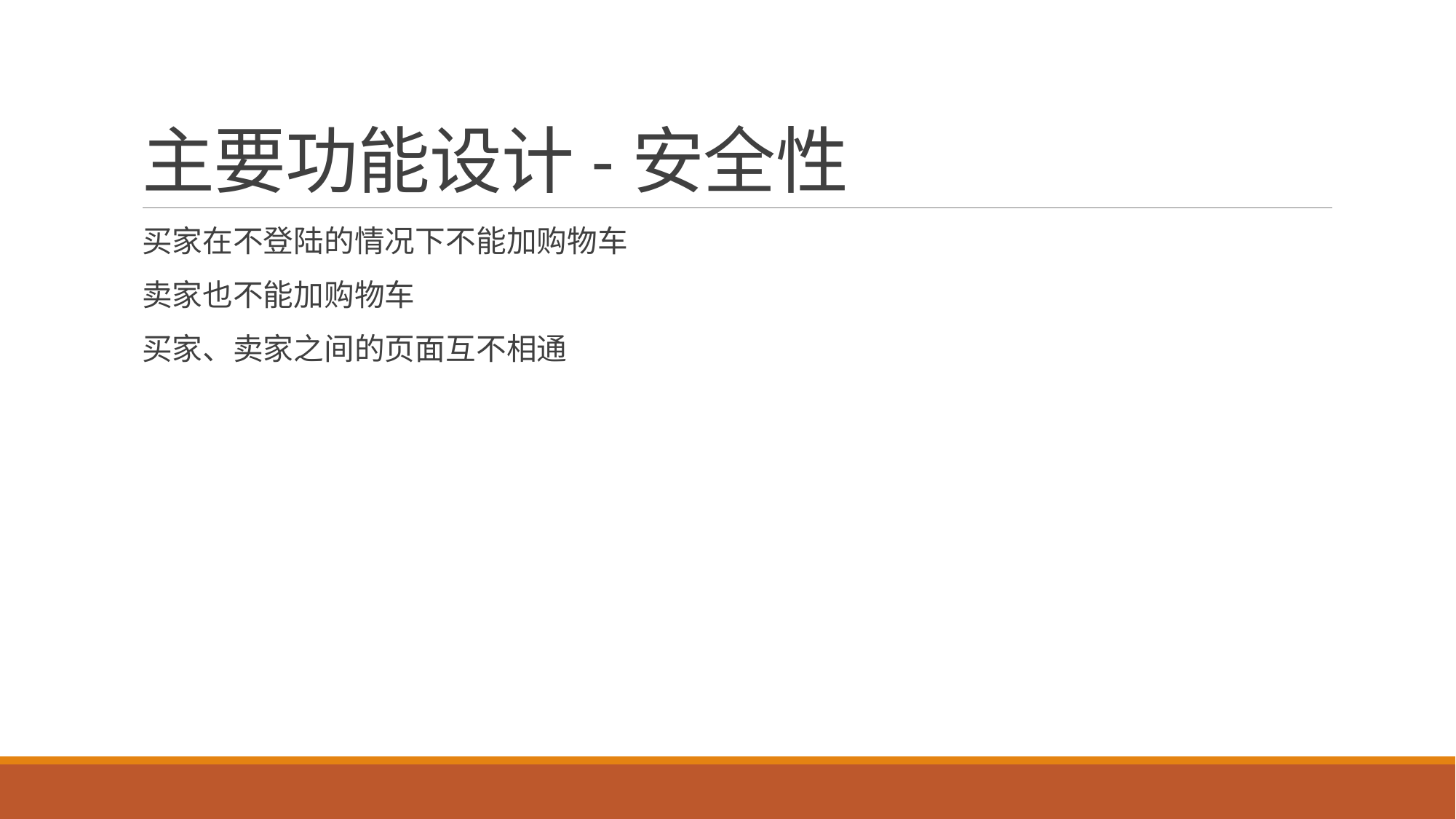

# 主要功能设计-安全性
买家在不登陆的情况下不能加购物车
卖家也不能加购物车
买家、卖家之间的页面互不相通